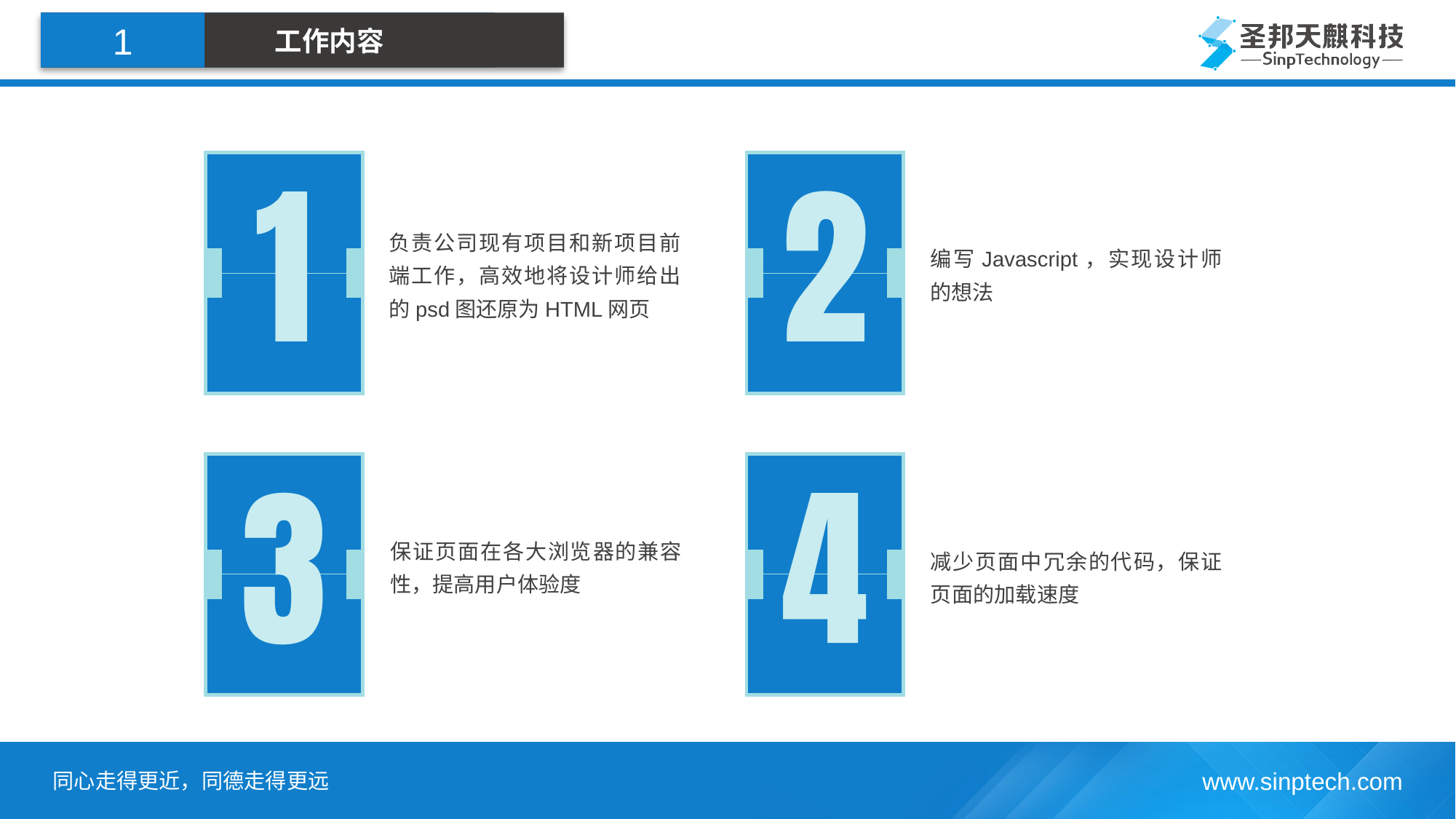

1

                   工作内容

1

2

负责公司现有项目和新项目前端工作，高效地将设计师给出的psd图还原为HTML网页
编写Javascript，实现设计师的想法

3

4

保证页面在各大浏览器的兼容性，提高用户体验度
减少页面中冗余的代码，保证页面的加载速度